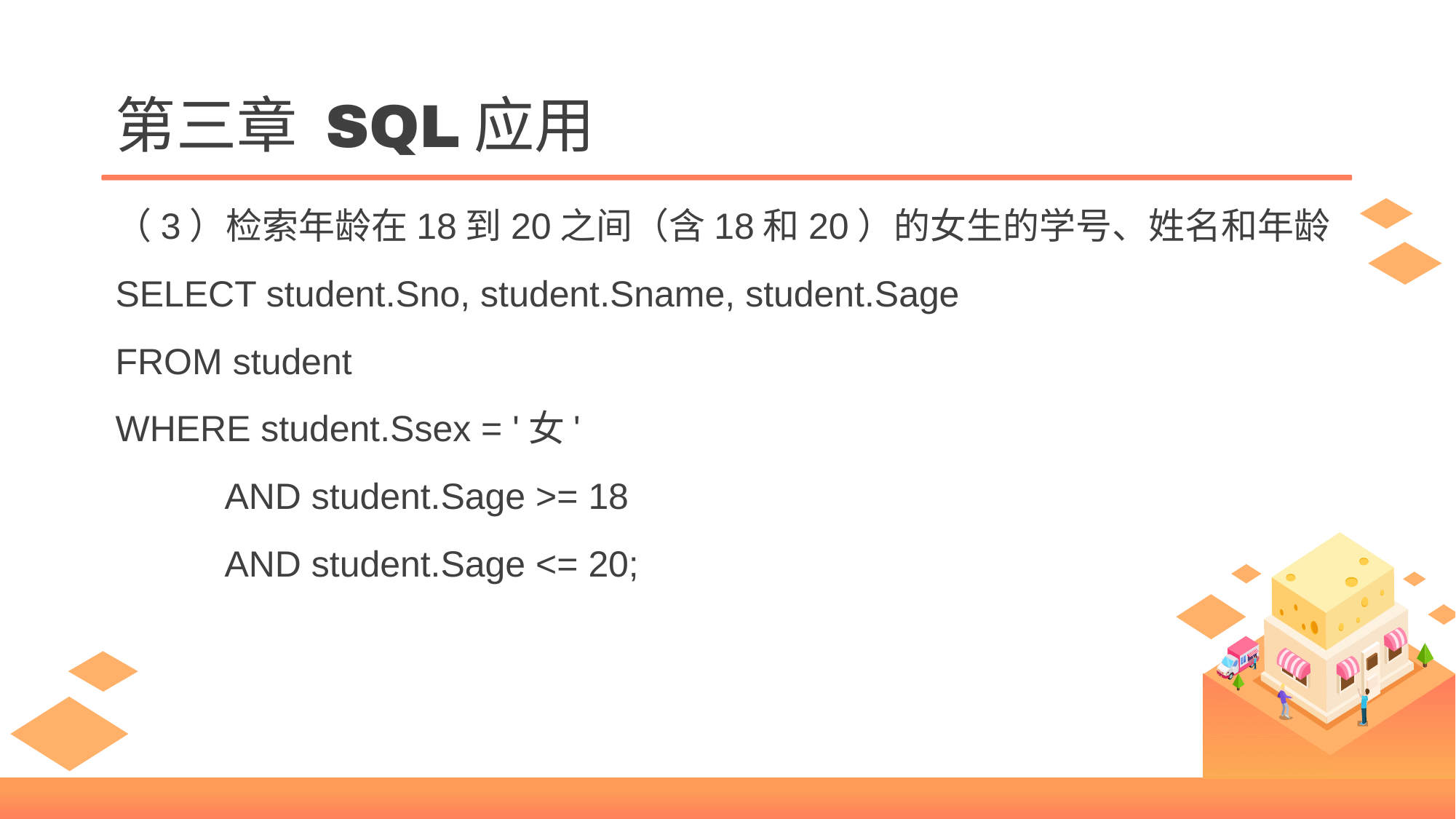

# 第三章 SQL应用
（3）检索年龄在18到20之间（含18和20）的女生的学号、姓名和年龄
SELECT student.Sno, student.Sname, student.Sage
FROM student
WHERE student.Ssex = '女'
	AND student.Sage >= 18
	AND student.Sage <= 20;